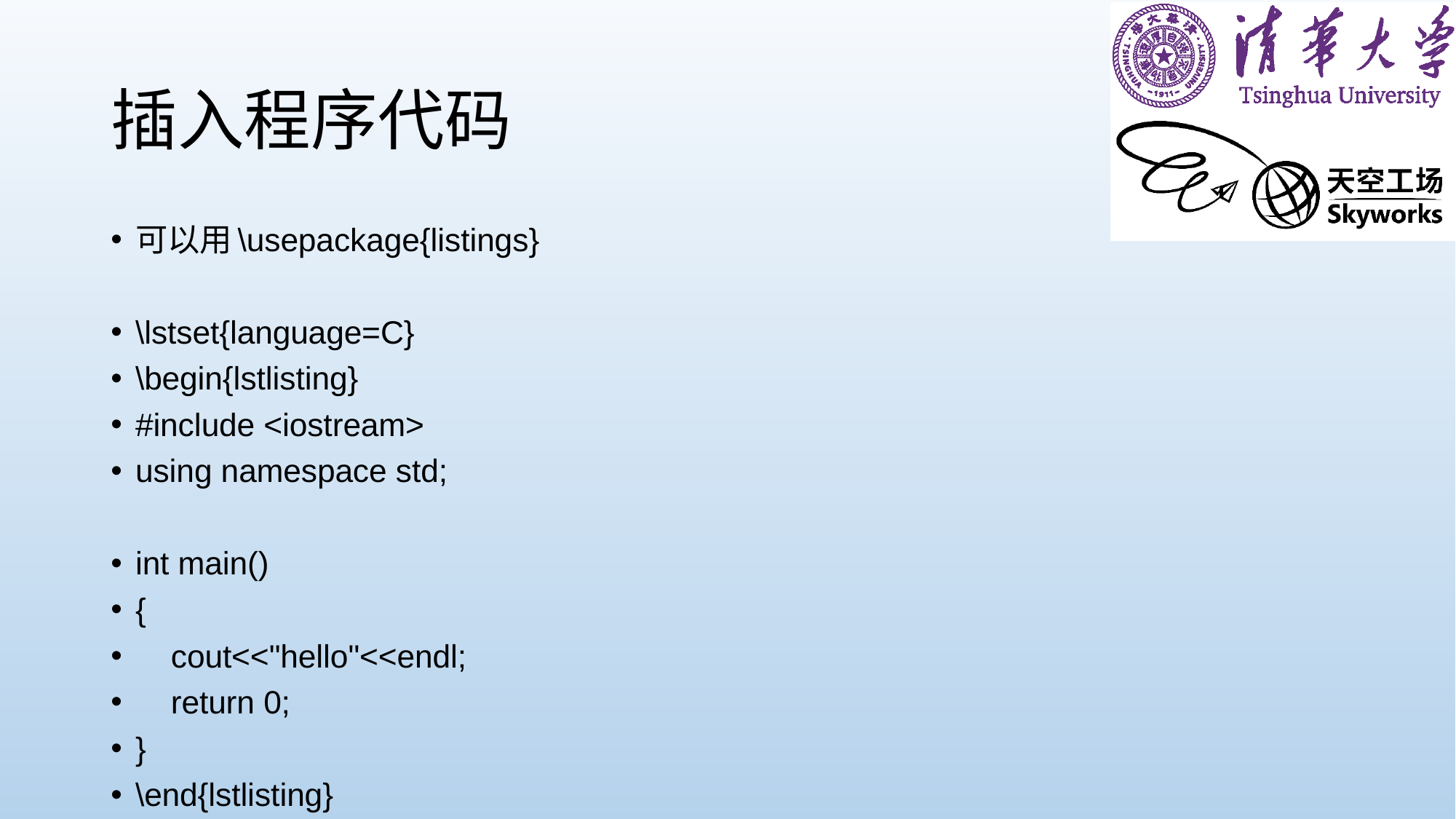

# 插入程序代码
可以用\usepackage{listings}

\lstset{language=C}
\begin{lstlisting}
#include <iostream>
using namespace std;

int main()
{
    cout<<"hello"<<endl;
    return 0;
}
\end{lstlisting}